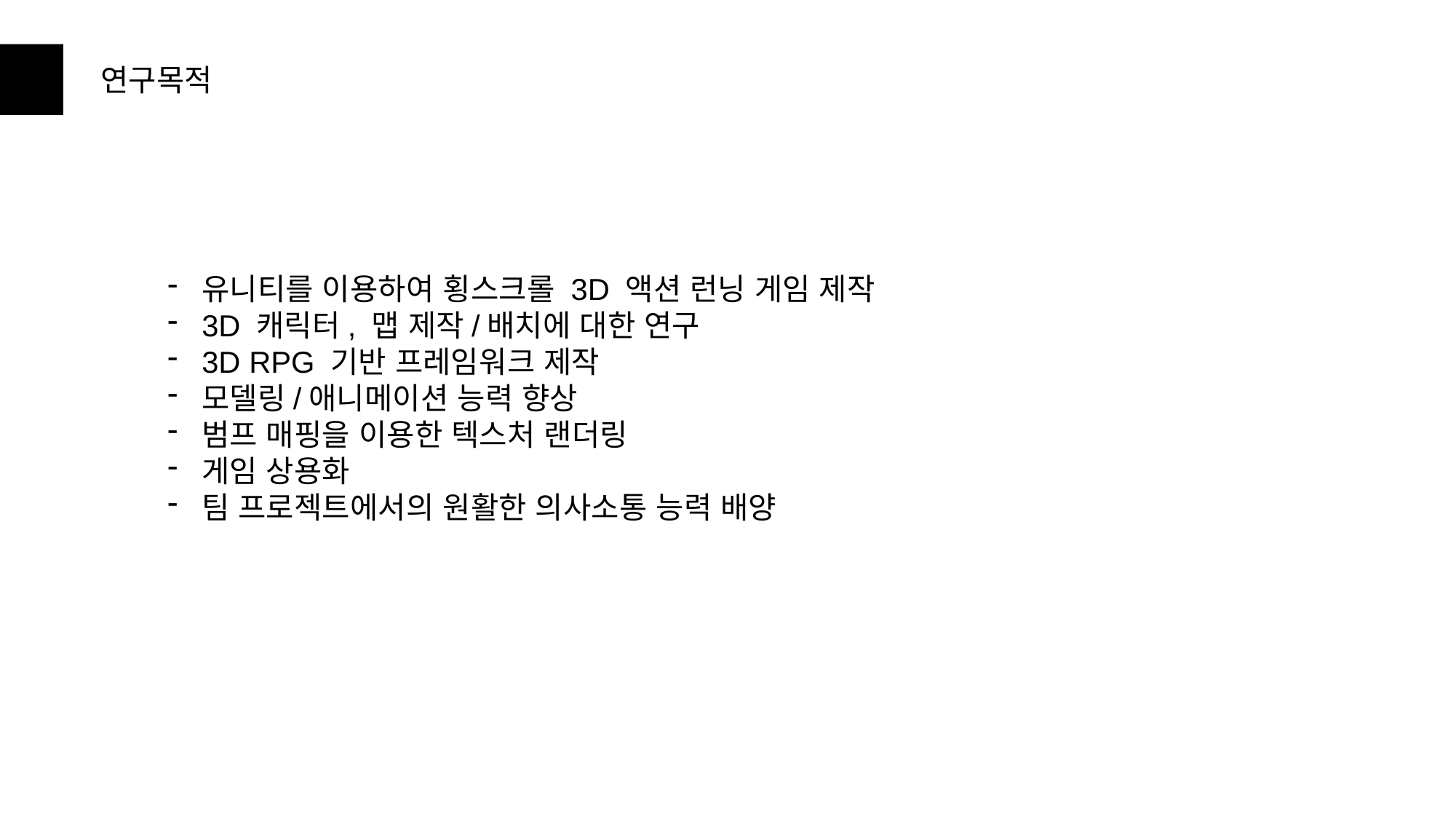

연구목적
유니티를 이용하여 횡스크롤 3D 액션 런닝 게임 제작
3D 캐릭터, 맵 제작/배치에 대한 연구
3D RPG 기반 프레임워크 제작
모델링/애니메이션 능력 향상
범프 매핑을 이용한 텍스처 랜더링
게임 상용화
팀 프로젝트에서의 원활한 의사소통 능력 배양